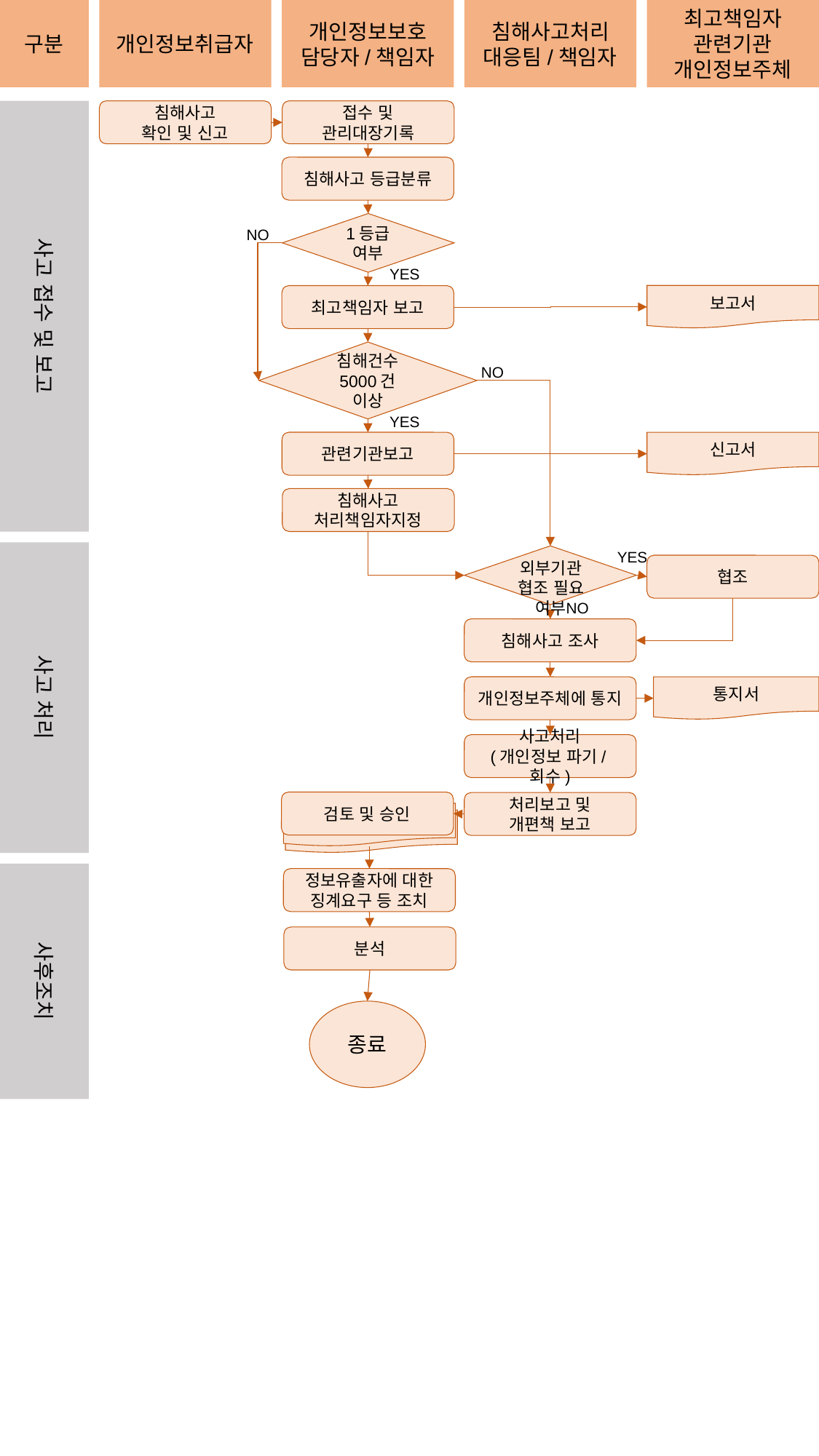

구분
개인정보취급자
개인정보보호
담당자/책임자
침해사고처리
대응팀/책임자
최고책임자
관련기관
개인정보주체
사고 접수 및 보고
침해사고
확인 및 신고
접수 및
관리대장기록
침해사고 등급분류
1등급
여부
NO
YES
보고서
최고책임자 보고
침해건수
5000건 이상
NO
YES
신고서
관련기관보고
침해사고
처리책임자지정
사고 처리
YES

외부기관 협조 필요 여부
협조
NO
침해사고 조사
개인정보주체에 통지
통지서
사고처리
(개인정보 파기/회수)
검토 및 승인

처리보고 및
개편책 보고
사후조치
정보유출자에 대한
징계요구 등 조치
분석
종료